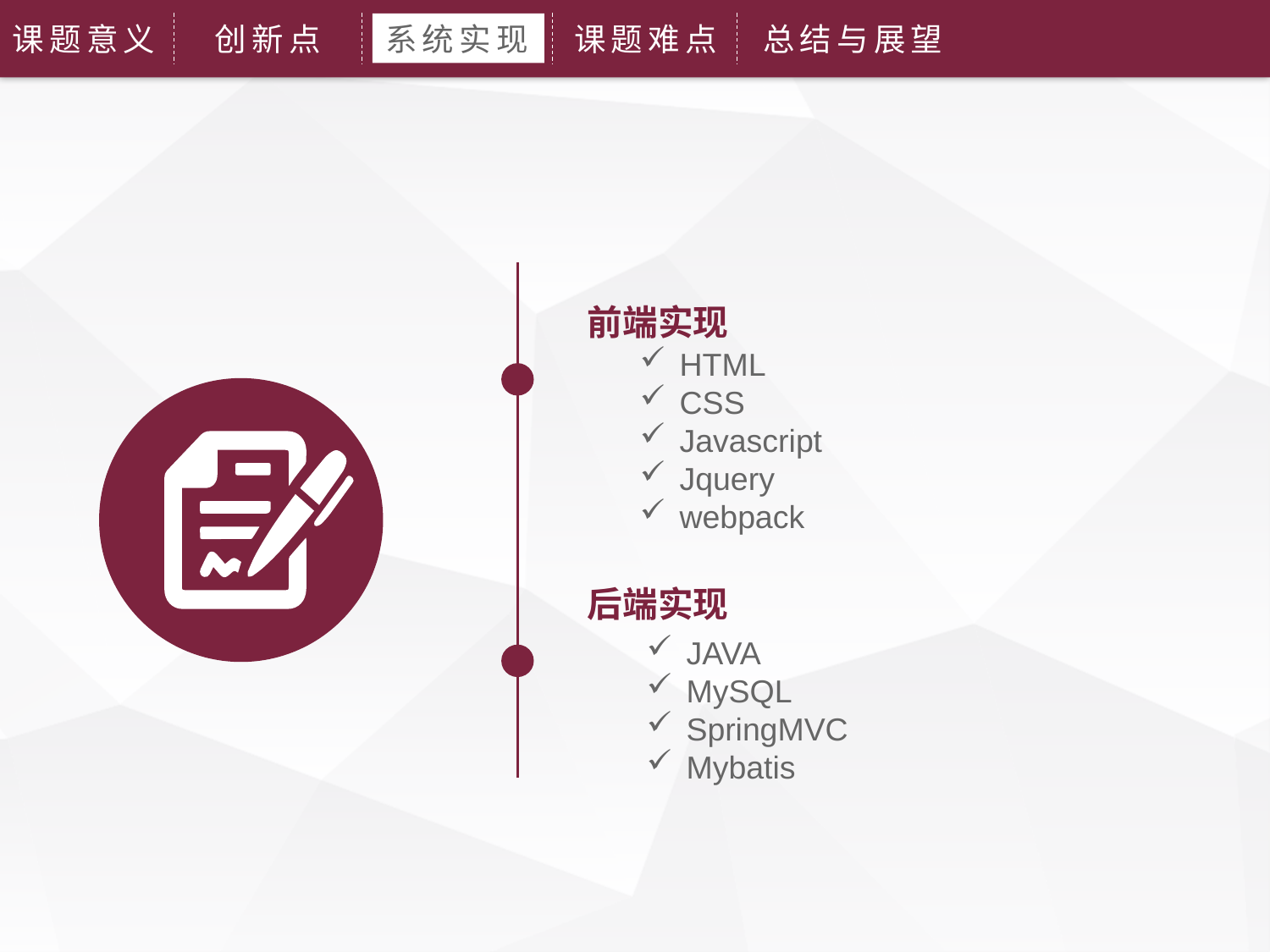

课题意义
创新点
系统实现
课题难点
总结与展望

前端实现
HTML
CSS
Javascript
Jquery
webpack

后端实现
JAVA
MySQL
SpringMVC
Mybatis